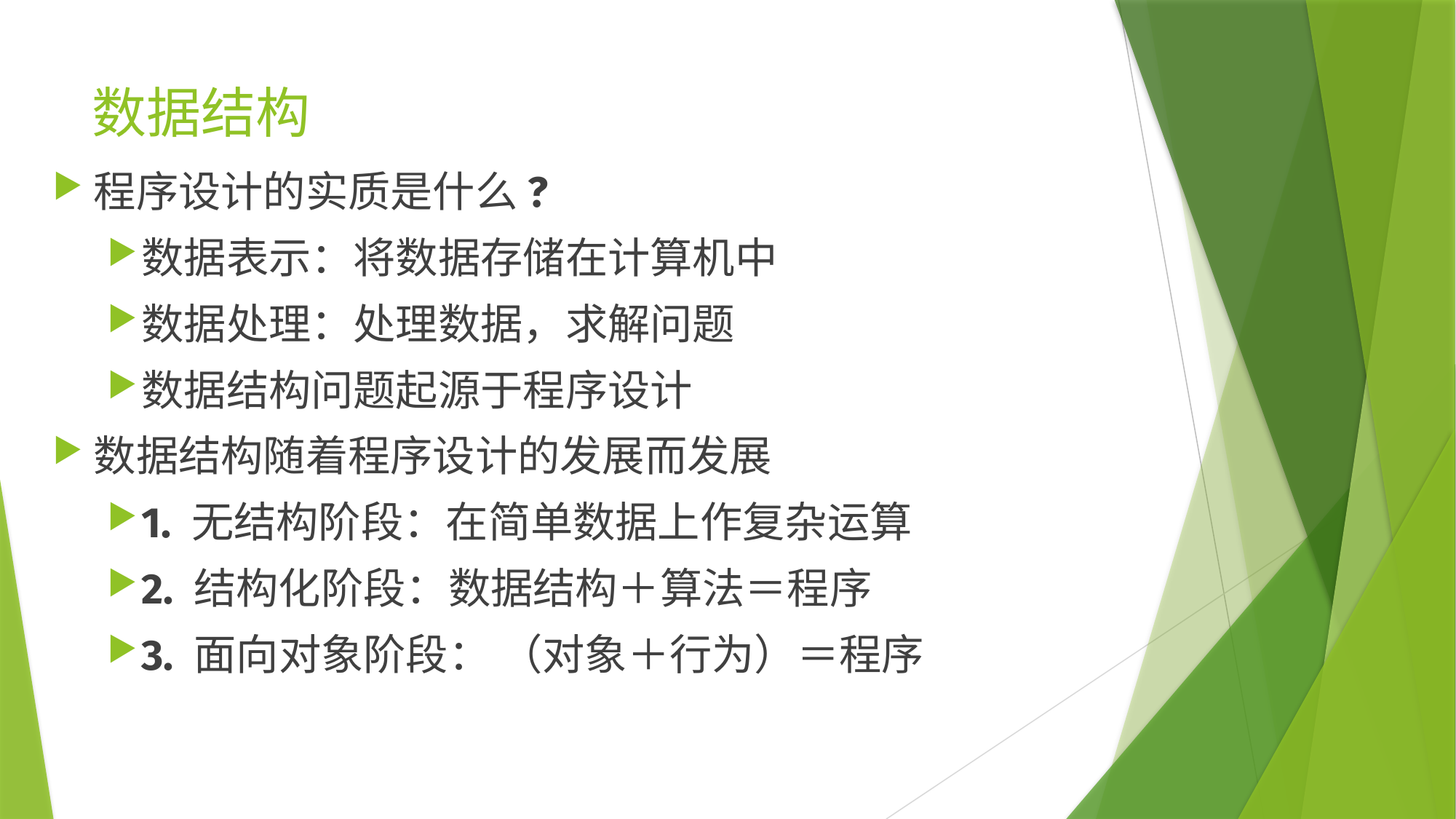

# 数据结构
程序设计的实质是什么?
数据表示：将数据存储在计算机中
数据处理：处理数据，求解问题
数据结构问题起源于程序设计
数据结构随着程序设计的发展而发展
1. 无结构阶段：在简单数据上作复杂运算
2. 结构化阶段：数据结构＋算法＝程序
3. 面向对象阶段： （对象＋行为）＝程序